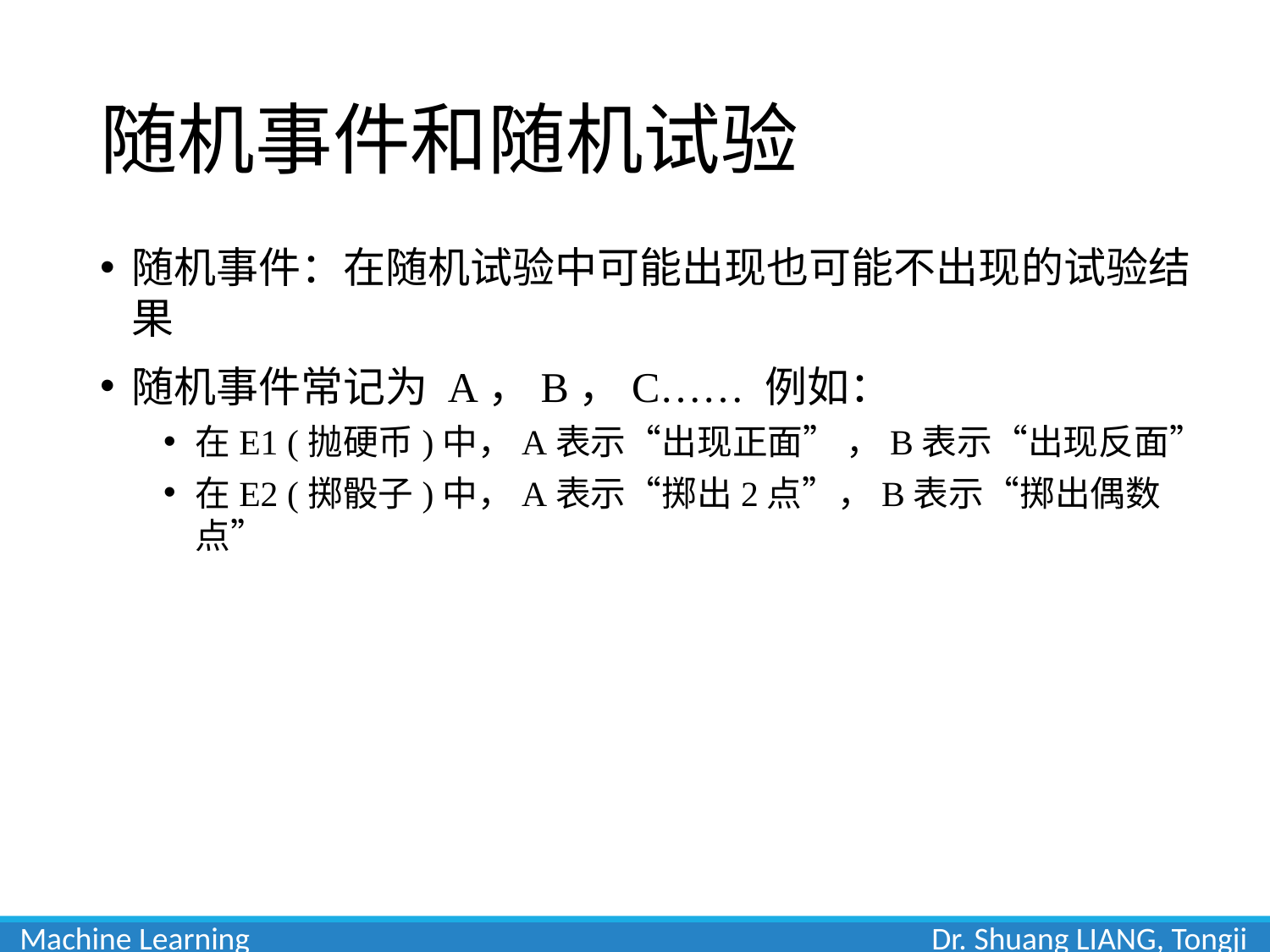

# 随机事件和随机试验
随机事件：在随机试验中可能出现也可能不出现的试验结果
随机事件常记为 A，B，C…… 例如：
在E1 (抛硬币)中，A表示“出现正面” ，B表示“出现反面”
在E2 (掷骰子)中，A表示“掷出2点”，B表示“掷出偶数点”